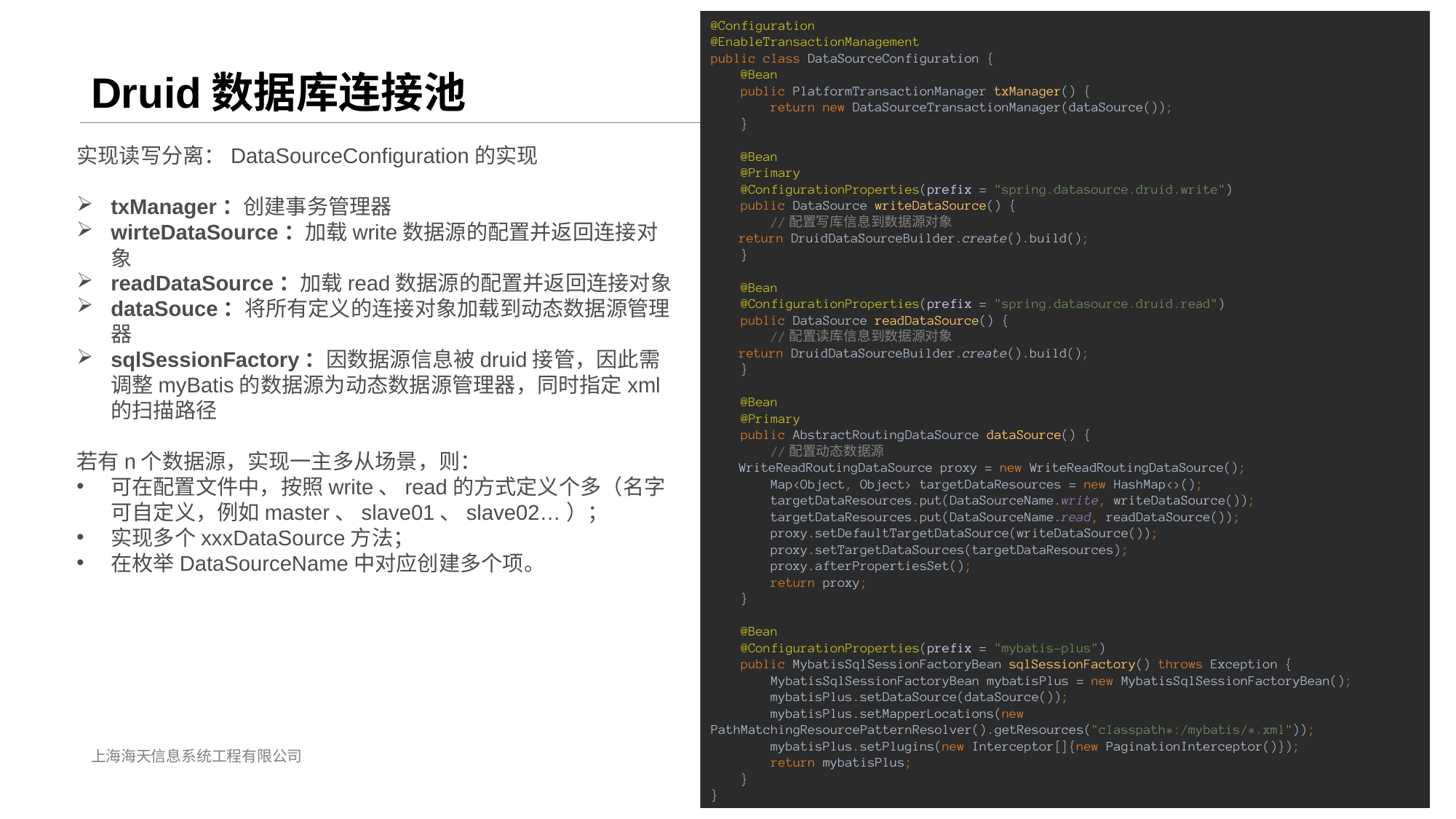

# Druid数据库连接池
@Configuration
@EnableTransactionManagement
public class DataSourceConfiguration {
    @Bean
    public PlatformTransactionManager txManager() {
        return new DataSourceTransactionManager(dataSource());
    }
    @Bean
    @Primary
    @ConfigurationProperties(prefix = "spring.datasource.druid.write")
    public DataSource writeDataSource() {
        //配置写库信息到数据源对象
        return DruidDataSourceBuilder.create().build();
    }
    @Bean
    @ConfigurationProperties(prefix = "spring.datasource.druid.read")
    public DataSource readDataSource() {
        //配置读库信息到数据源对象
        return DruidDataSourceBuilder.create().build();
    }
    @Bean
    @Primary
    public AbstractRoutingDataSource dataSource() {
        //配置动态数据源
        WriteReadRoutingDataSource proxy = new WriteReadRoutingDataSource();
        Map<Object, Object> targetDataResources = new HashMap<>();
        targetDataResources.put(DataSourceName.write, writeDataSource());
        targetDataResources.put(DataSourceName.read, readDataSource());
        proxy.setDefaultTargetDataSource(writeDataSource());
        proxy.setTargetDataSources(targetDataResources);
        proxy.afterPropertiesSet();
        return proxy;
    }
    @Bean
    @ConfigurationProperties(prefix = "mybatis-plus")
    public MybatisSqlSessionFactoryBean sqlSessionFactory() throws Exception {
        MybatisSqlSessionFactoryBean mybatisPlus = new MybatisSqlSessionFactoryBean();
        mybatisPlus.setDataSource(dataSource());
        mybatisPlus.setMapperLocations(new PathMatchingResourcePatternResolver().getResources("classpath*:/mybatis/*.xml"));
        mybatisPlus.setPlugins(new Interceptor[]{new PaginationInterceptor()});
        return mybatisPlus;
    }
}
实现读写分离：DataSourceConfiguration的实现

txManager：创建事务管理器
wirteDataSource：加载write数据源的配置并返回连接对象
readDataSource：加载read数据源的配置并返回连接对象
dataSouce：将所有定义的连接对象加载到动态数据源管理器
sqlSessionFactory：因数据源信息被druid接管，因此需调整myBatis的数据源为动态数据源管理器，同时指定xml的扫描路径

若有n个数据源，实现一主多从场景，则：
可在配置文件中，按照write、read的方式定义个多（名字可自定义，例如master、slave01、slave02…）；
实现多个xxxDataSource方法；
在枚举DataSourceName中对应创建多个项。
上海海天信息系统工程有限公司
34